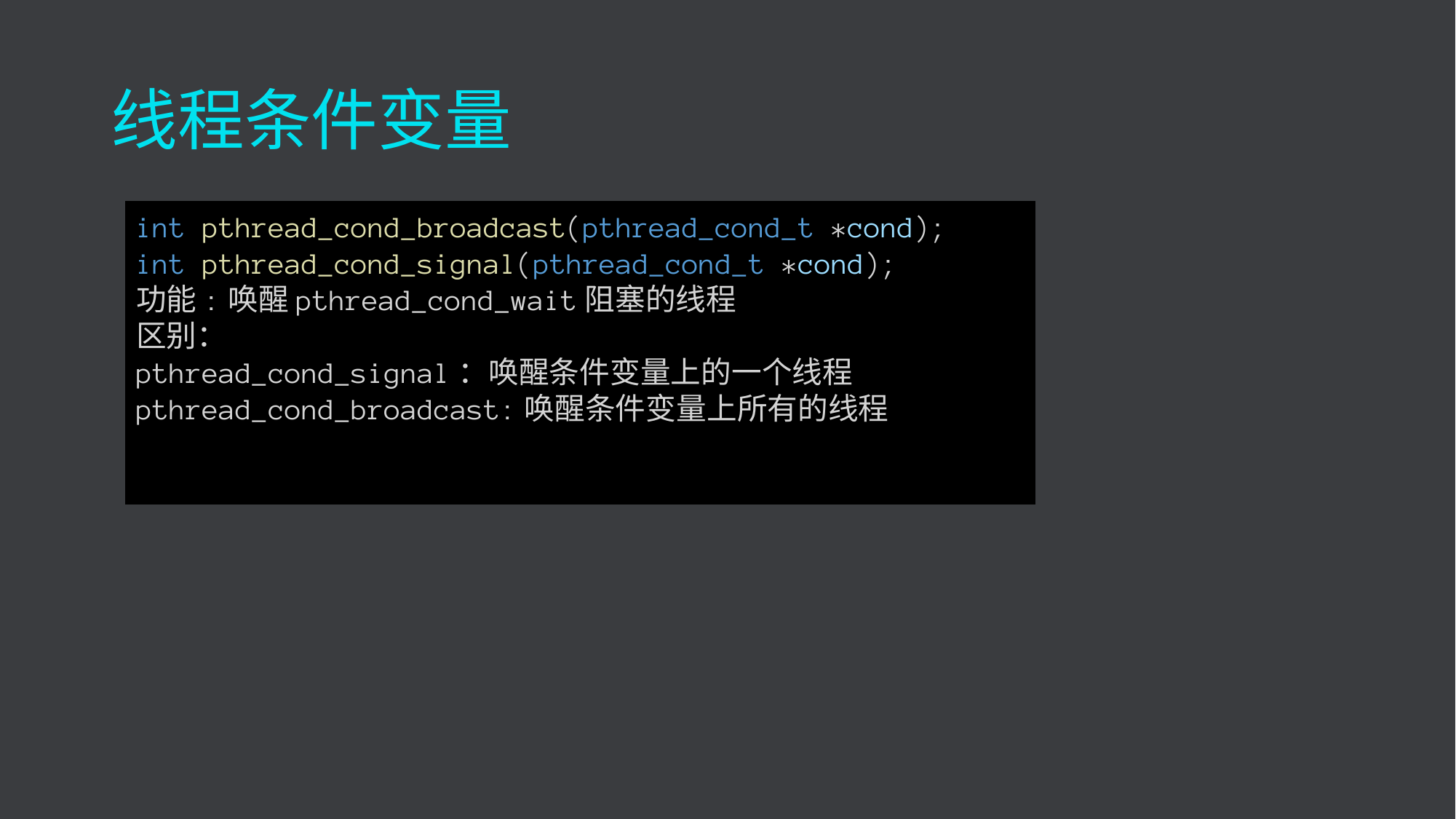

线程条件变量
int pthread_cond_broadcast(pthread_cond_t *cond);
int pthread_cond_signal(pthread_cond_t *cond);
功能:唤醒pthread_cond_wait阻塞的线程
区别：
pthread_cond_signal：唤醒条件变量上的一个线程
pthread_cond_broadcast:唤醒条件变量上所有的线程